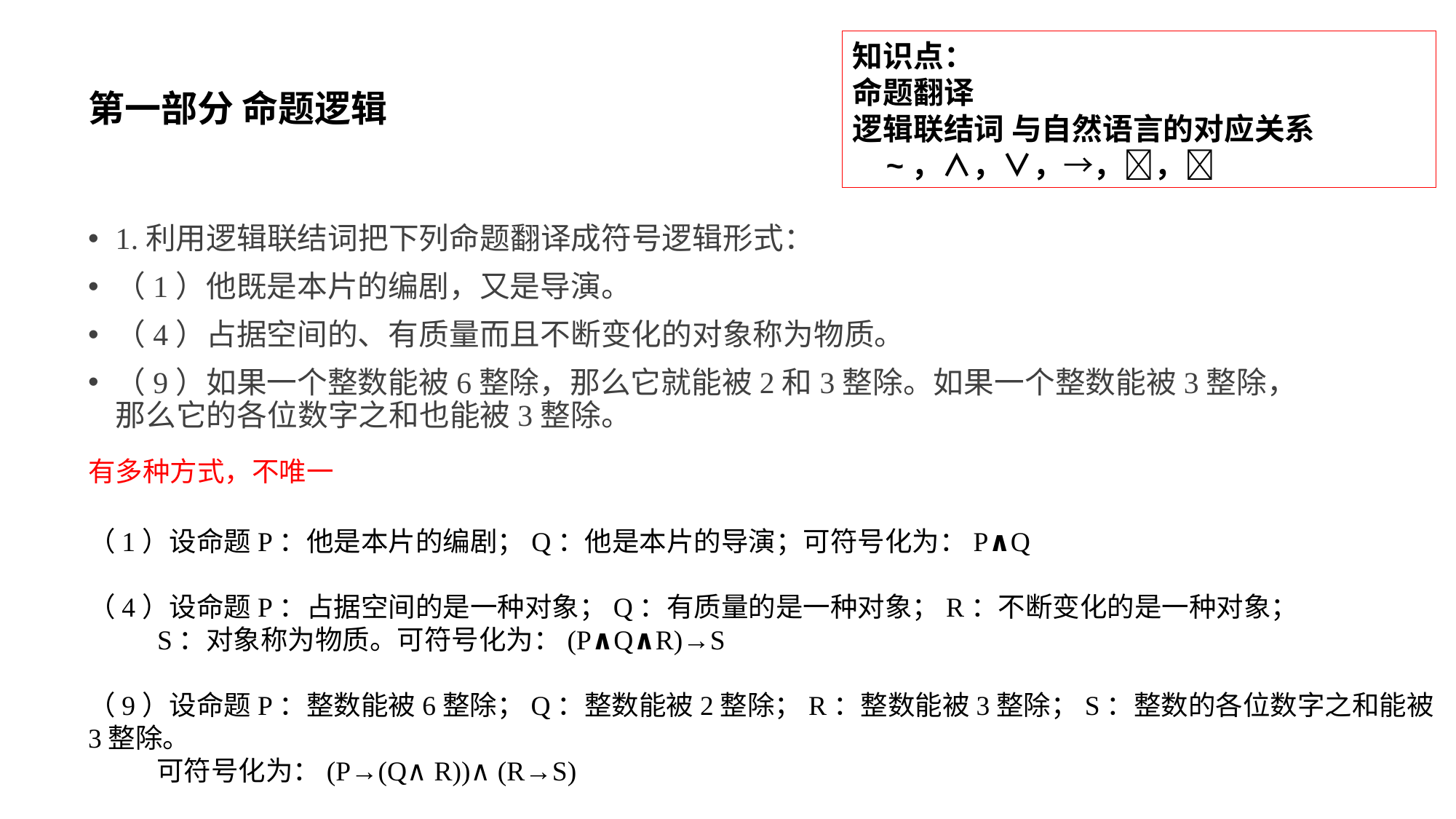

# 第一部分 命题逻辑
知识点：
命题翻译
逻辑联结词 与自然语言的对应关系
    ~，∧，∨，→，↔，∇
1.利用逻辑联结词把下列命题翻译成符号逻辑形式：
（1）他既是本片的编剧，又是导演。
（4）占据空间的、有质量而且不断变化的对象称为物质。
（9）如果一个整数能被6整除，那么它就能被2和3整除。如果一个整数能被3整除，那么它的各位数字之和也能被3整除。

有多种方式，不唯一
（1）设命题P：他是本片的编剧；Q：他是本片的导演；可符号化为：P∧Q

（4）设命题P：占据空间的是一种对象；Q：有质量的是一种对象；R：不断变化的是一种对象；
          S：对象称为物质。可符号化为：(P∧Q∧R)→S

（9）设命题P：整数能被6整除；Q：整数能被2整除；R：整数能被3整除；S：整数的各位数字之和能被3整除。
          可符号化为：(P→(Q∧R))∧(R→S)